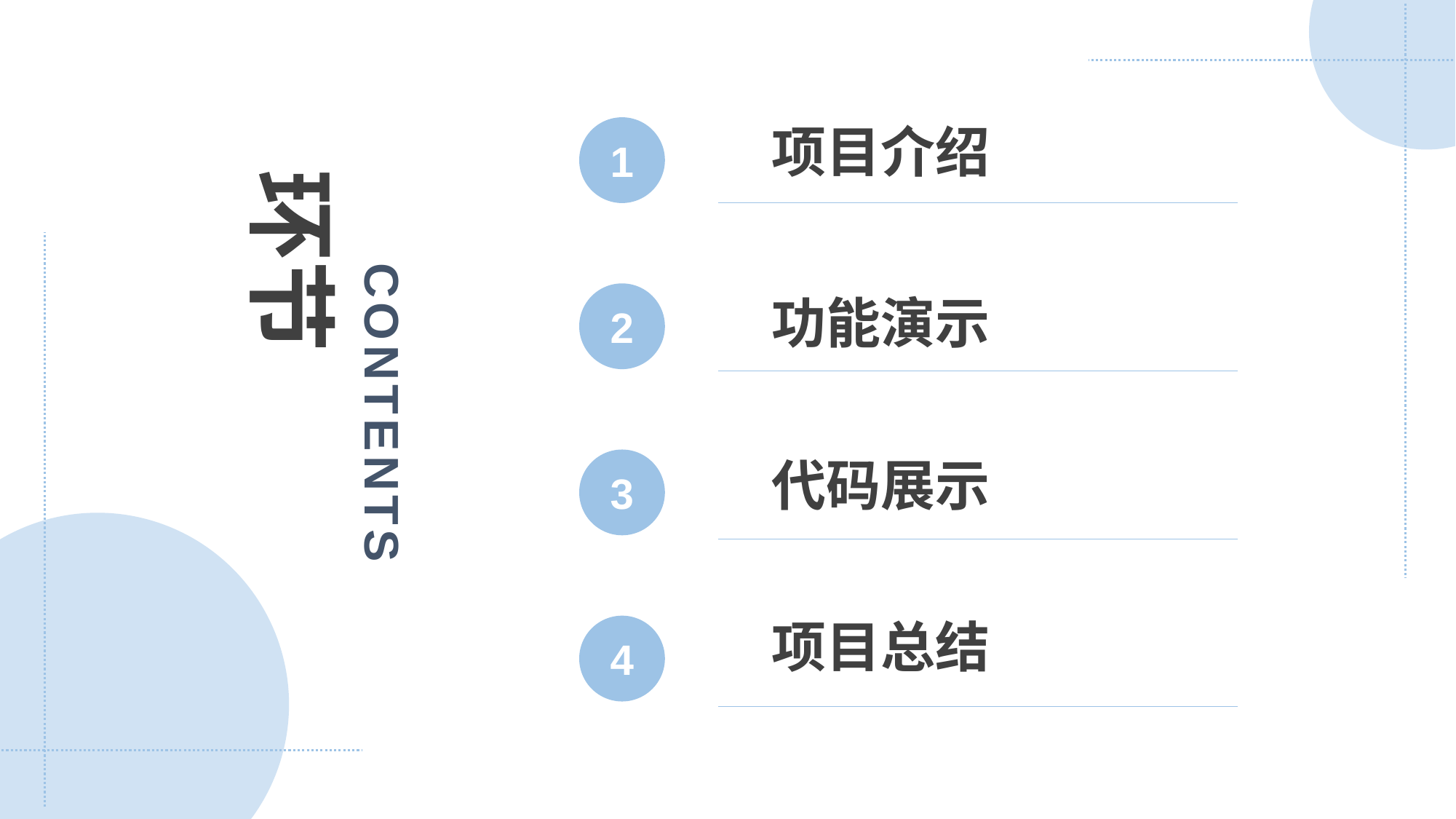

项目介绍
1
环节
CONTENTS
2
功能演示
代码展示
3

项目总结
4